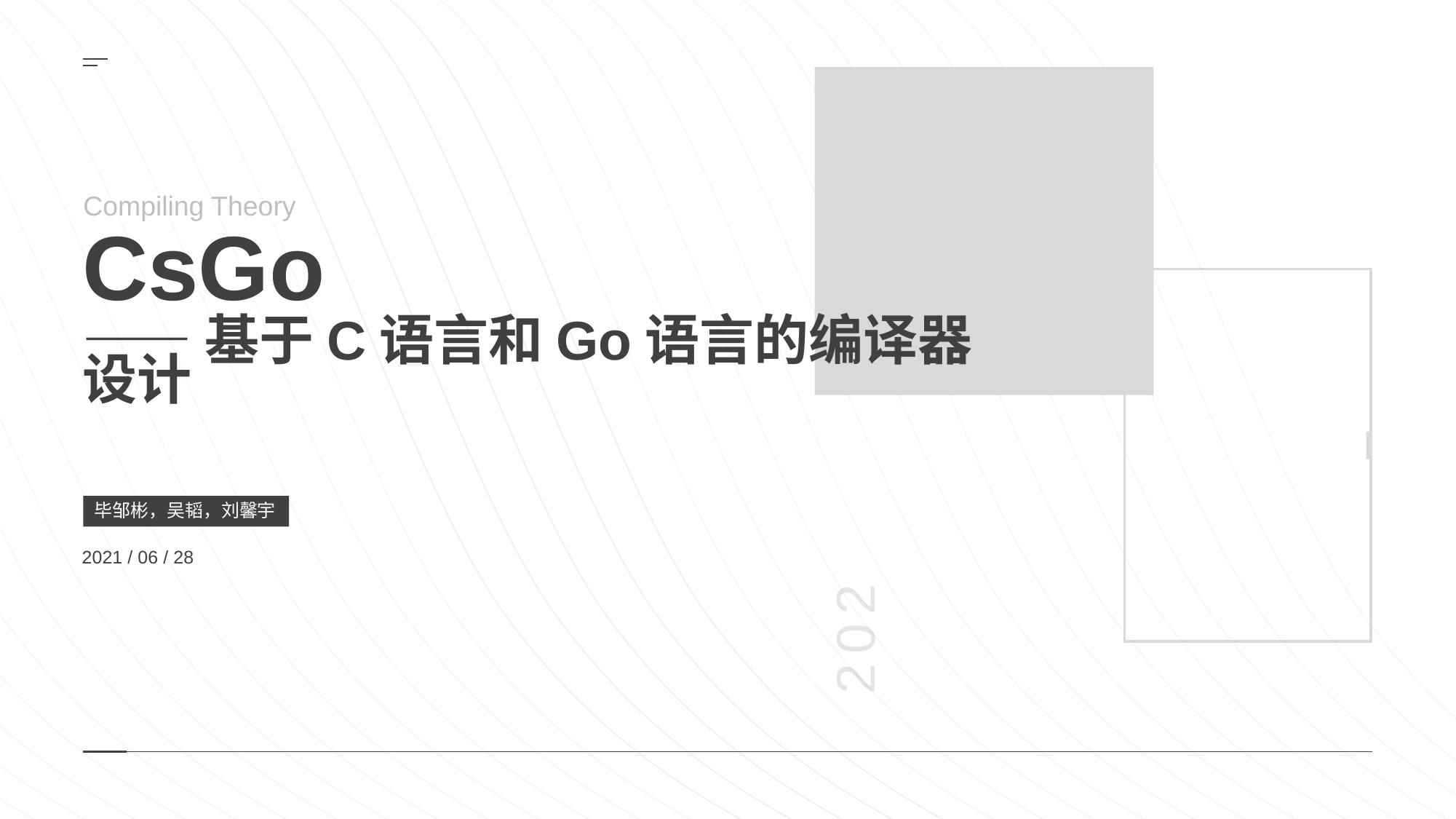

Compiling Theory
CsGo
——基于C语言和Go语言的编译器设计
毕邹彬，吴韬，刘馨宇
2021 / 06 / 28
2021